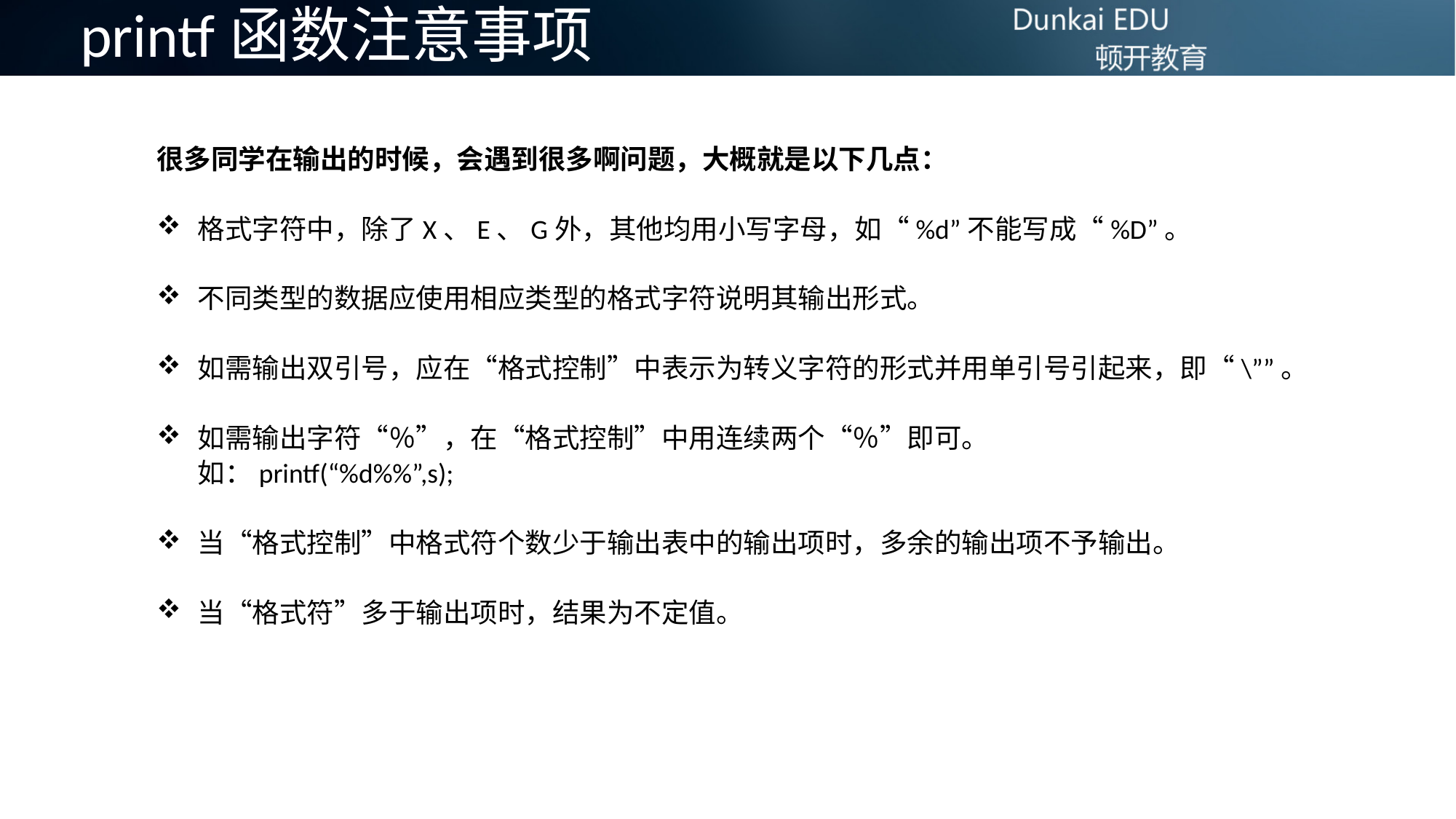

# printf函数注意事项
很多同学在输出的时候，会遇到很多啊问题，大概就是以下几点：

格式字符中，除了X、E、G外，其他均用小写字母，如“%d”不能写成“%D”。

不同类型的数据应使用相应类型的格式字符说明其输出形式。

如需输出双引号，应在“格式控制”中表示为转义字符的形式并用单引号引起来，即“\””。

如需输出字符“％”，在“格式控制”中用连续两个“％”即可。
	如：printf(“%d%%”,s);

当“格式控制”中格式符个数少于输出表中的输出项时，多余的输出项不予输出。

当“格式符”多于输出项时，结果为不定值。